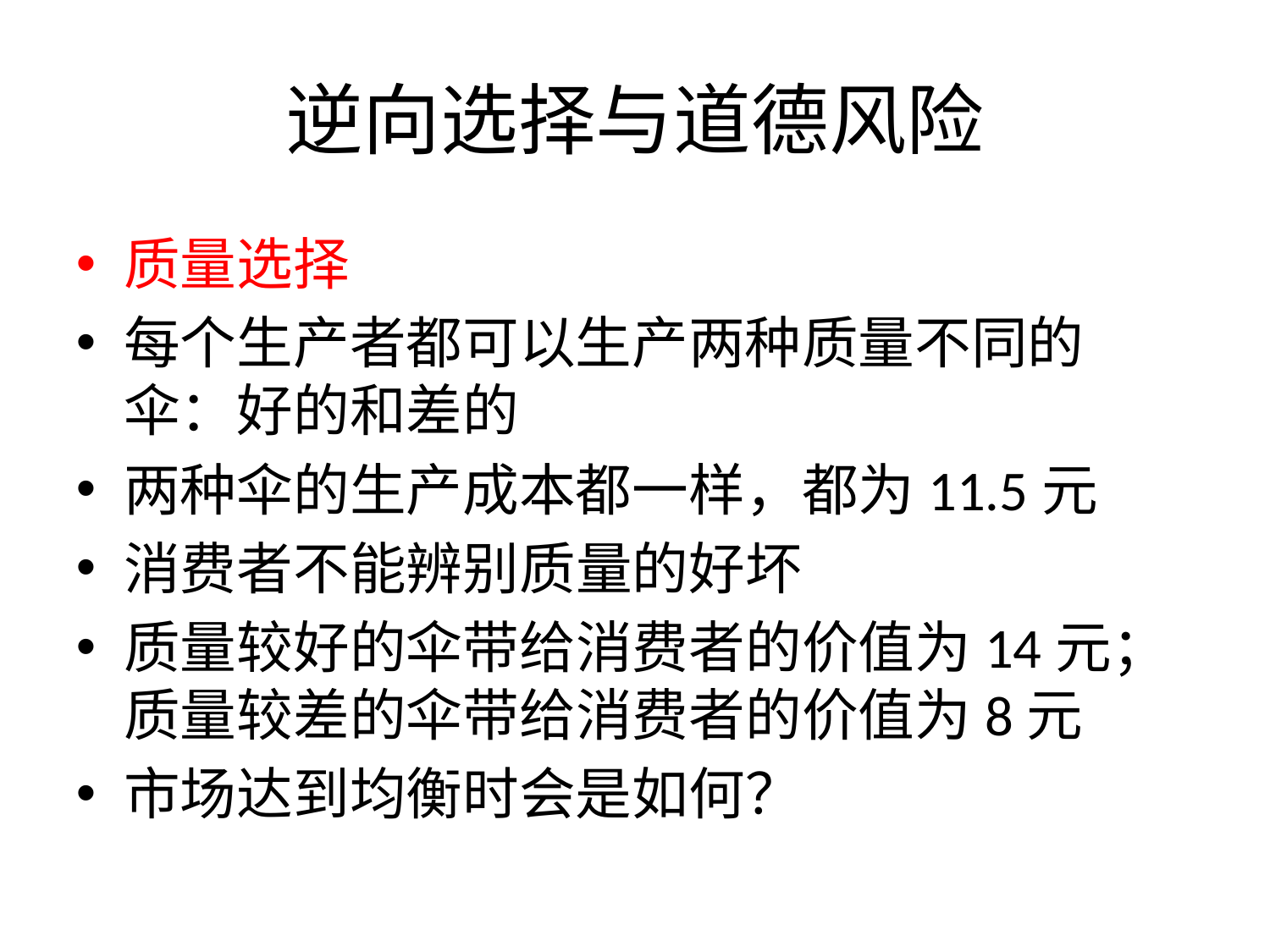

逆向选择与道德风险
质量选择
每个生产者都可以生产两种质量不同的伞：好的和差的
两种伞的生产成本都一样，都为11.5元
消费者不能辨别质量的好坏
质量较好的伞带给消费者的价值为14元；质量较差的伞带给消费者的价值为8元
市场达到均衡时会是如何？